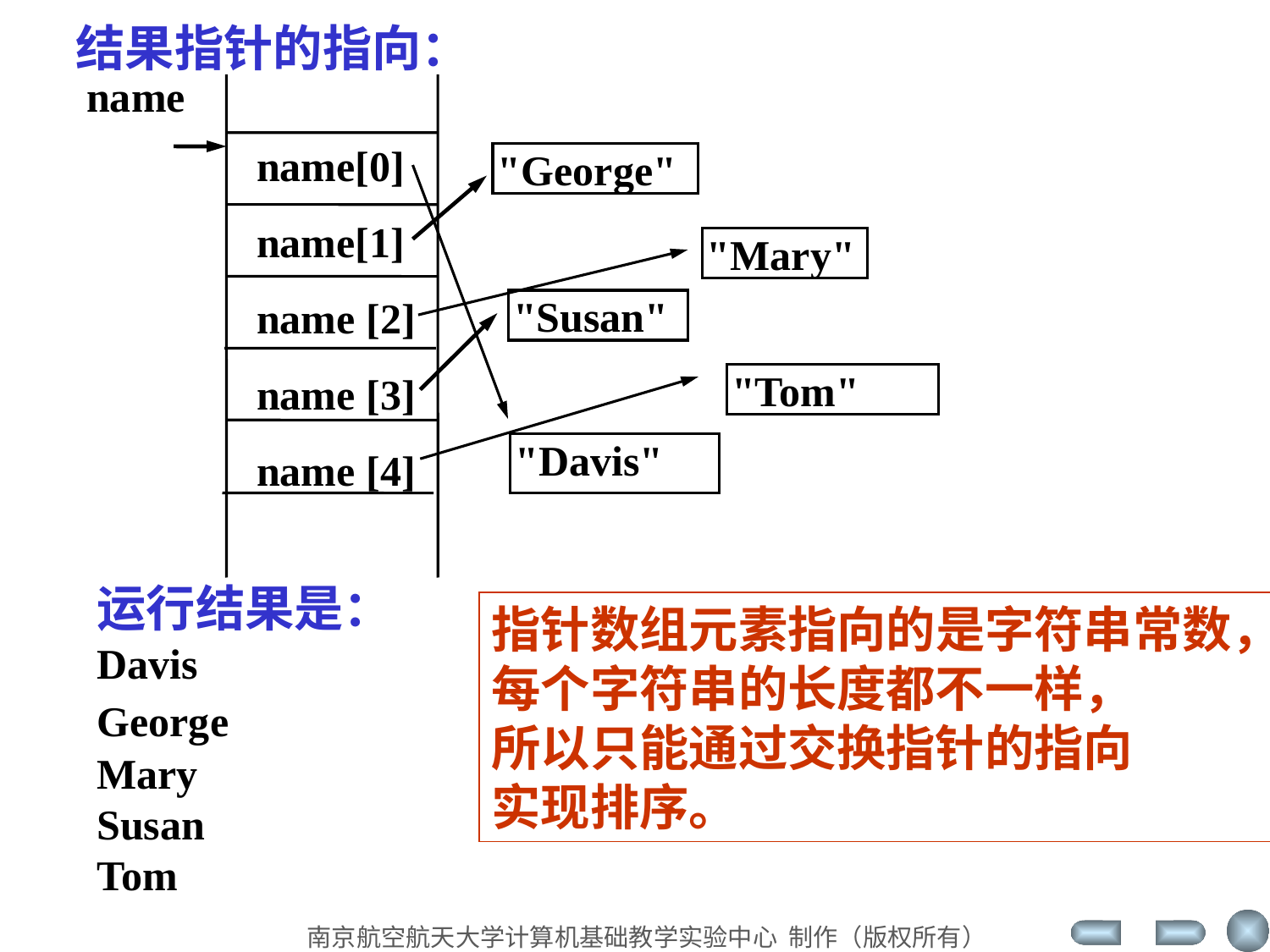

结果指针的指向：
name

name[0]
name[1]
name [2]
name [3]
name [4]

"George"

"Mary"

"Susan"

"Tom"

"Davis"

运行结果是：
Davis
George
Mary
Susan
Tom
指针数组元素指向的是字符串常数，
每个字符串的长度都不一样，
所以只能通过交换指针的指向
实现排序。